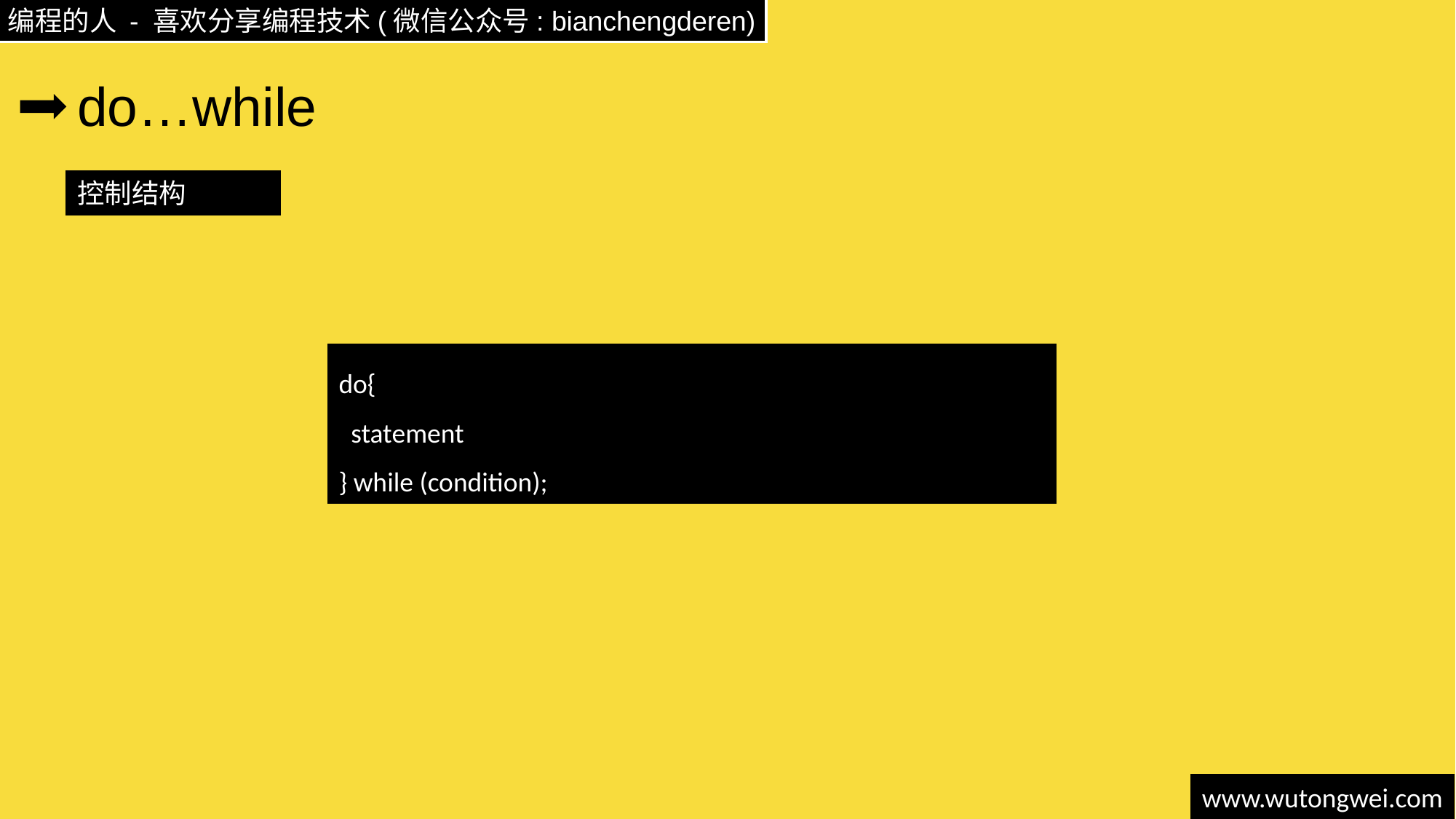

# do…while
控制结构
do{
  statement
} while (condition);